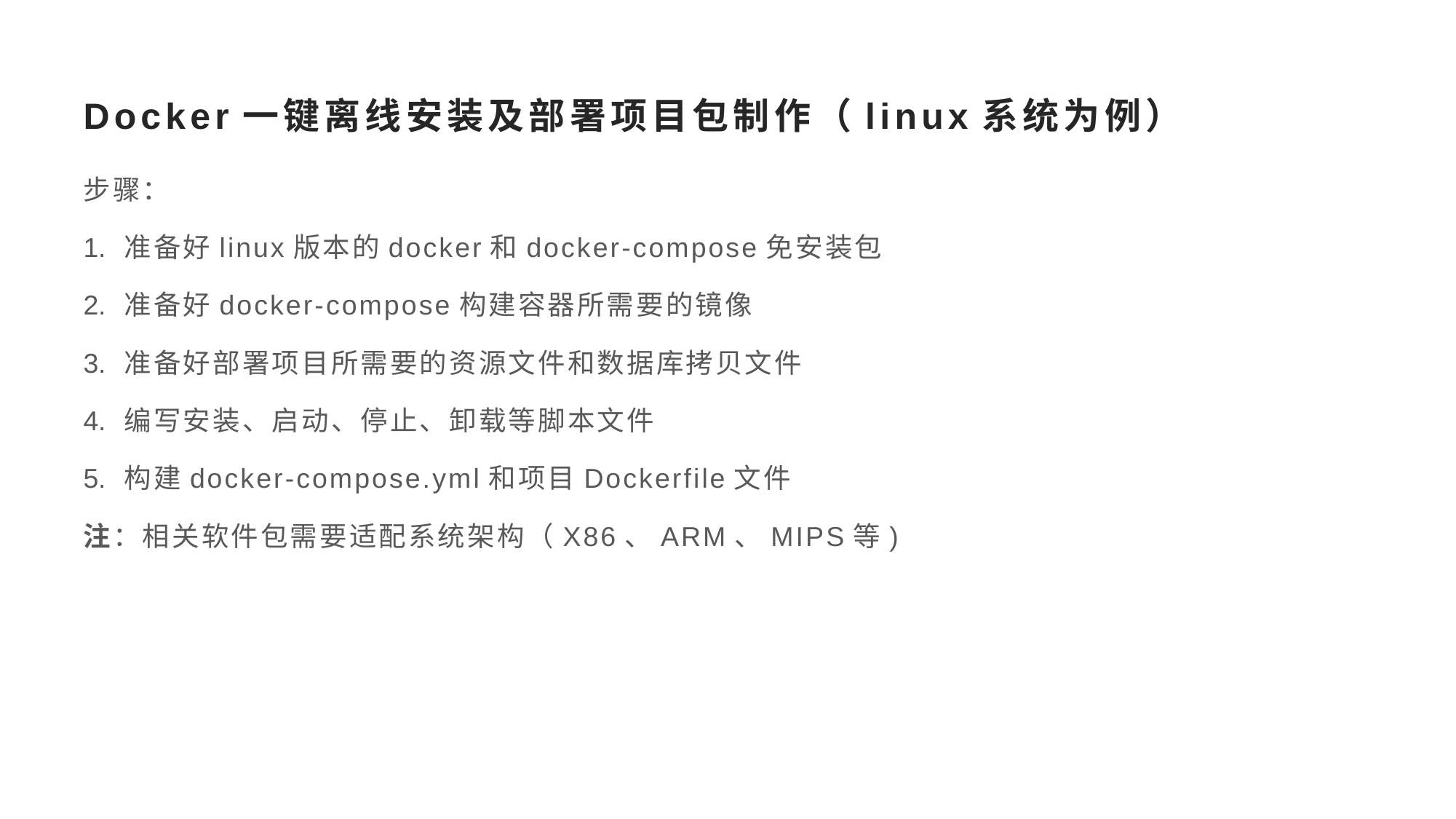

# Docker一键离线安装及部署项目包制作（linux系统为例）
步骤：
准备好linux版本的docker和docker-compose免安装包
准备好docker-compose构建容器所需要的镜像
准备好部署项目所需要的资源文件和数据库拷贝文件
编写安装、启动、停止、卸载等脚本文件
构建docker-compose.yml和项目Dockerfile文件
注：相关软件包需要适配系统架构（X86、ARM、MIPS等)